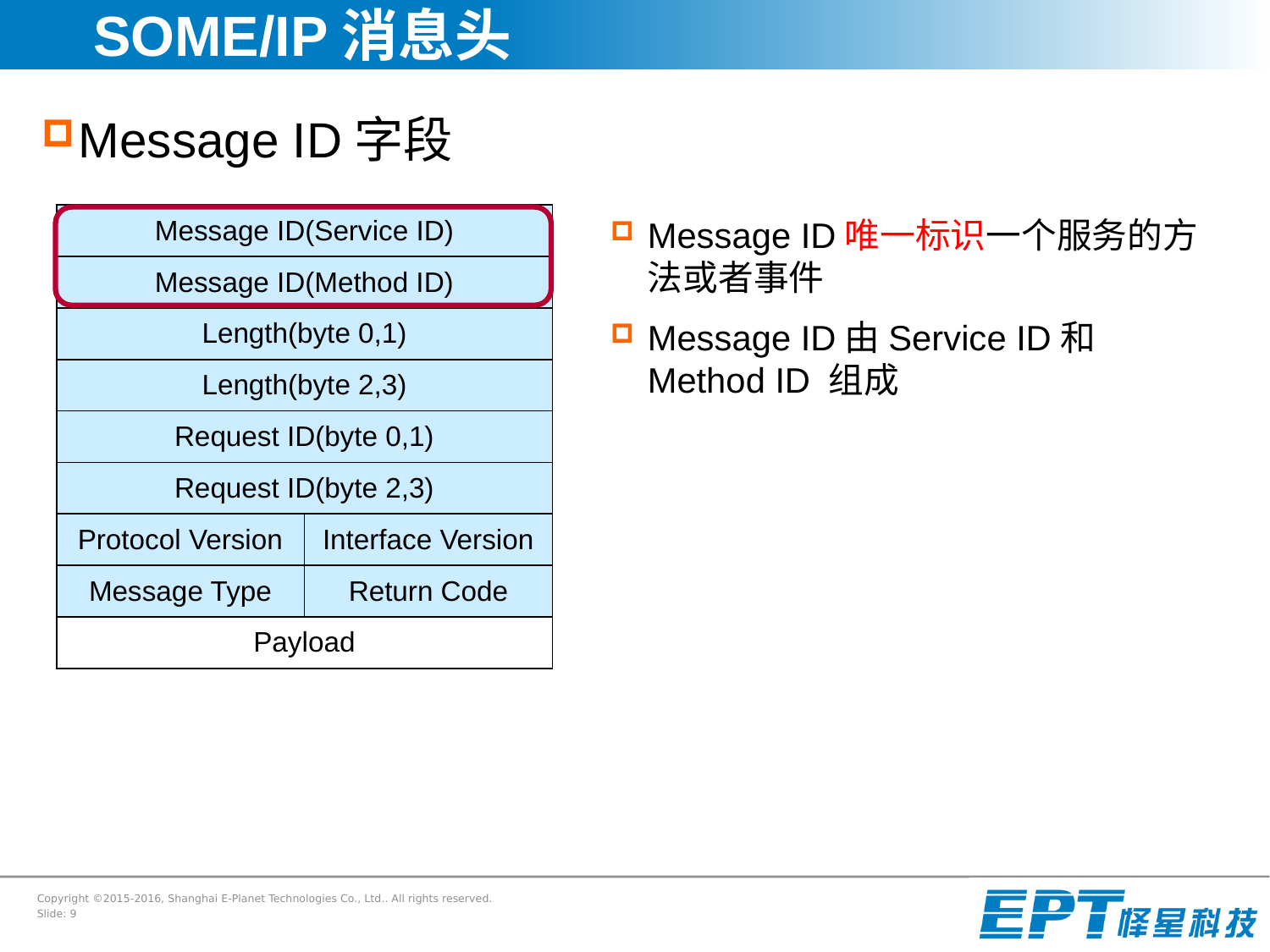

# SOME/IP消息头
Message ID字段
| Message ID(Service ID) |  |
| --- | --- |
| Message ID(Method ID) |  |
| Length(byte 0,1) |  |
| Length(byte 2,3) |  |
| Request ID(byte 0,1) |  |
| Request ID(byte 2,3) |  |
| Protocol Version | Interface Version |
| Message Type | Return Code |
| Payload |  |

Message ID唯一标识一个服务的方法或者事件
Message ID由Service ID和 Method ID 组成